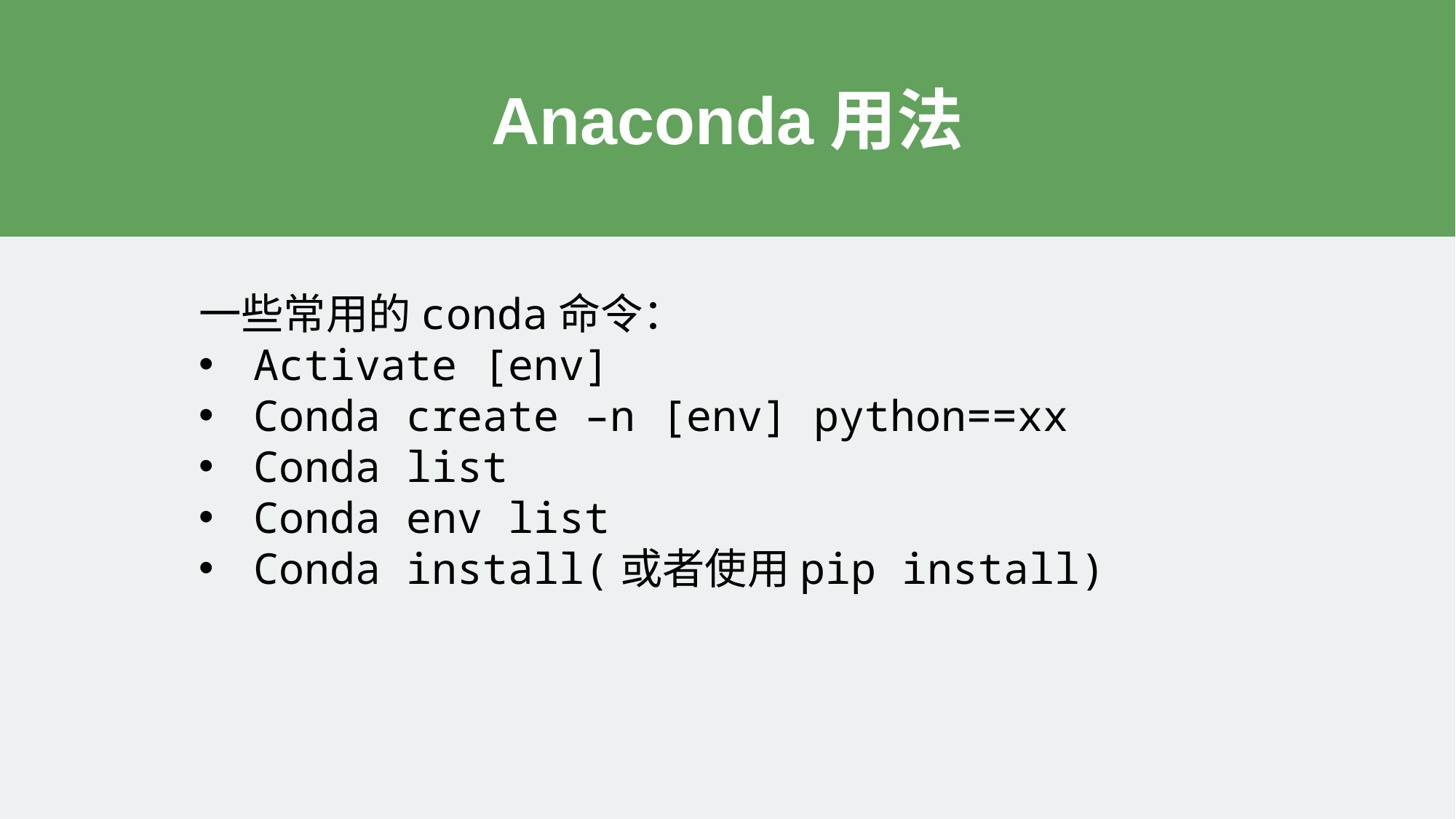

# Anaconda用法
一些常用的conda命令：
Activate [env]
Conda create –n [env] python==xx
Conda list
Conda env list
Conda install(或者使用pip install)